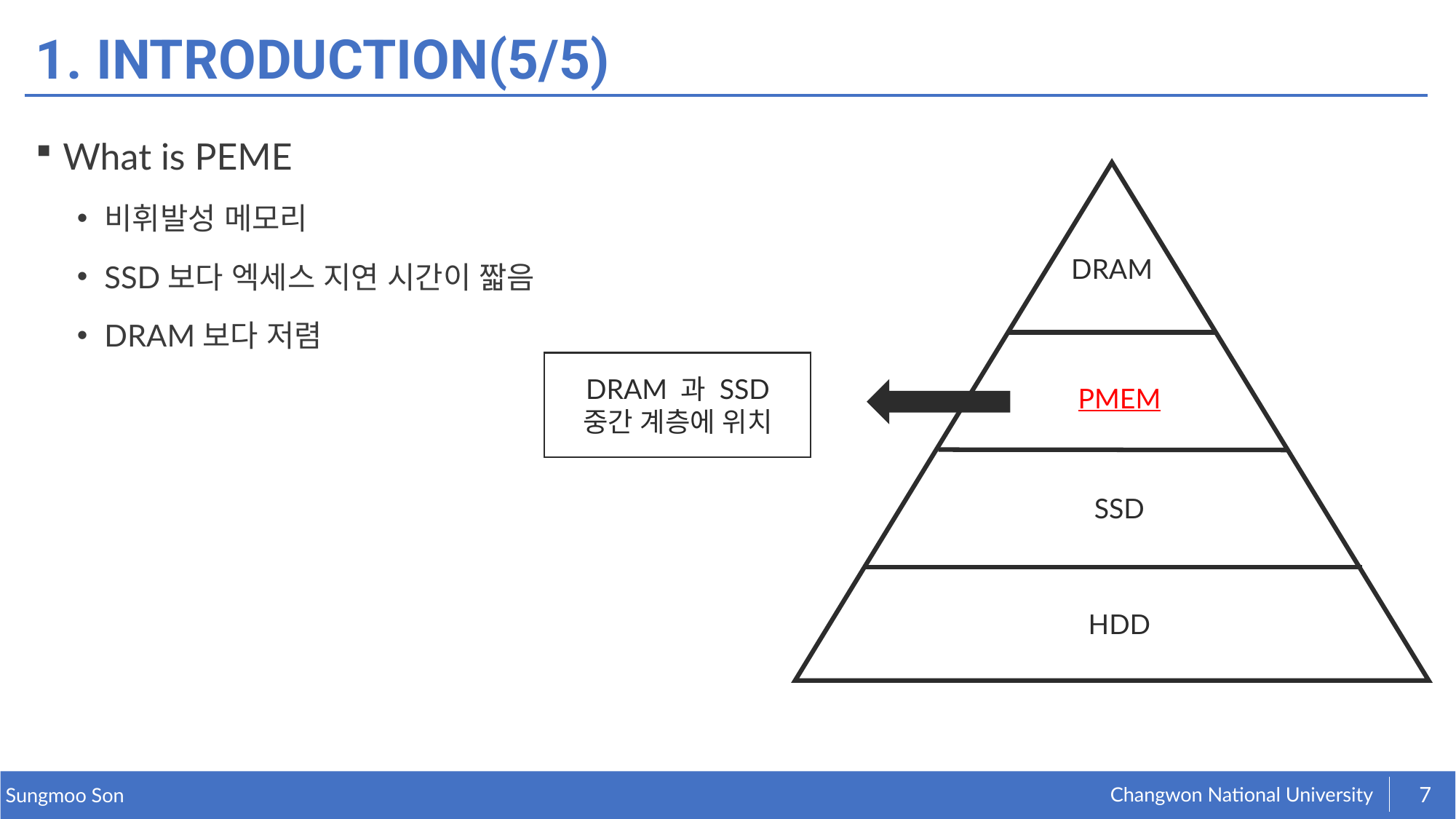

# 1. INTRODUCTION(5/5)
What is PEME
비휘발성 메모리
SSD보다 엑세스 지연 시간이 짧음
DRAM보다 저렴

DRAM
DRAM 과 SSD 중간 계층에 위치
PMEM

SSD
HDD
7